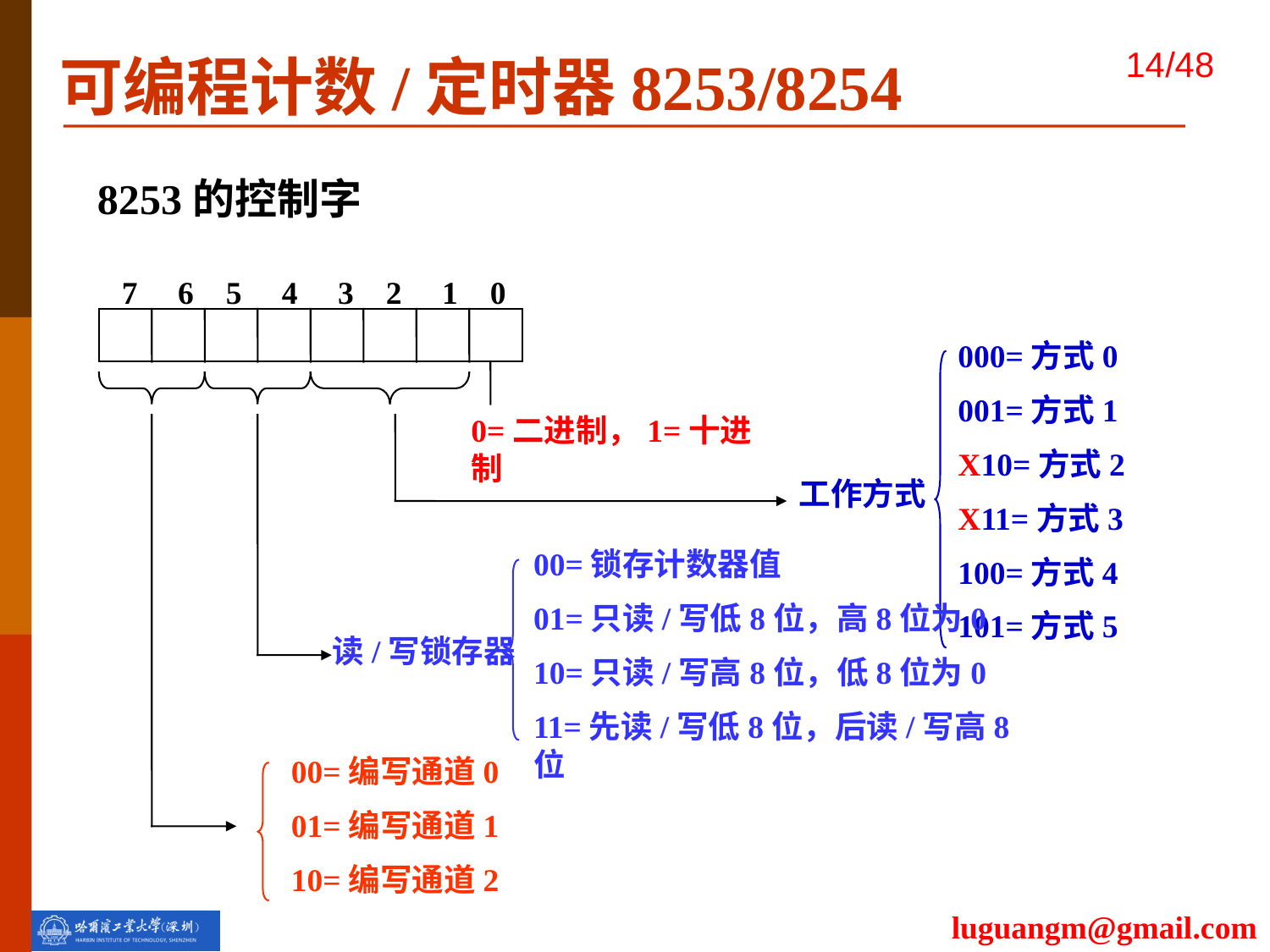

可编程计数/定时器8253/8254
8253的控制字
7     6    5     4     3    2     1    0

000=方式0
001=方式1
X10=方式2
X11=方式3
100=方式4
101=方式5

0=二进制，1=十进制

工作方式

00=锁存计数器值
01=只读/写低8位，高8位为0
10=只读/写高8位，低8位为0
11=先读/写低8位，后读/写高8位

读/写锁存器

00=编写通道0
01=编写通道1
10=编写通道2